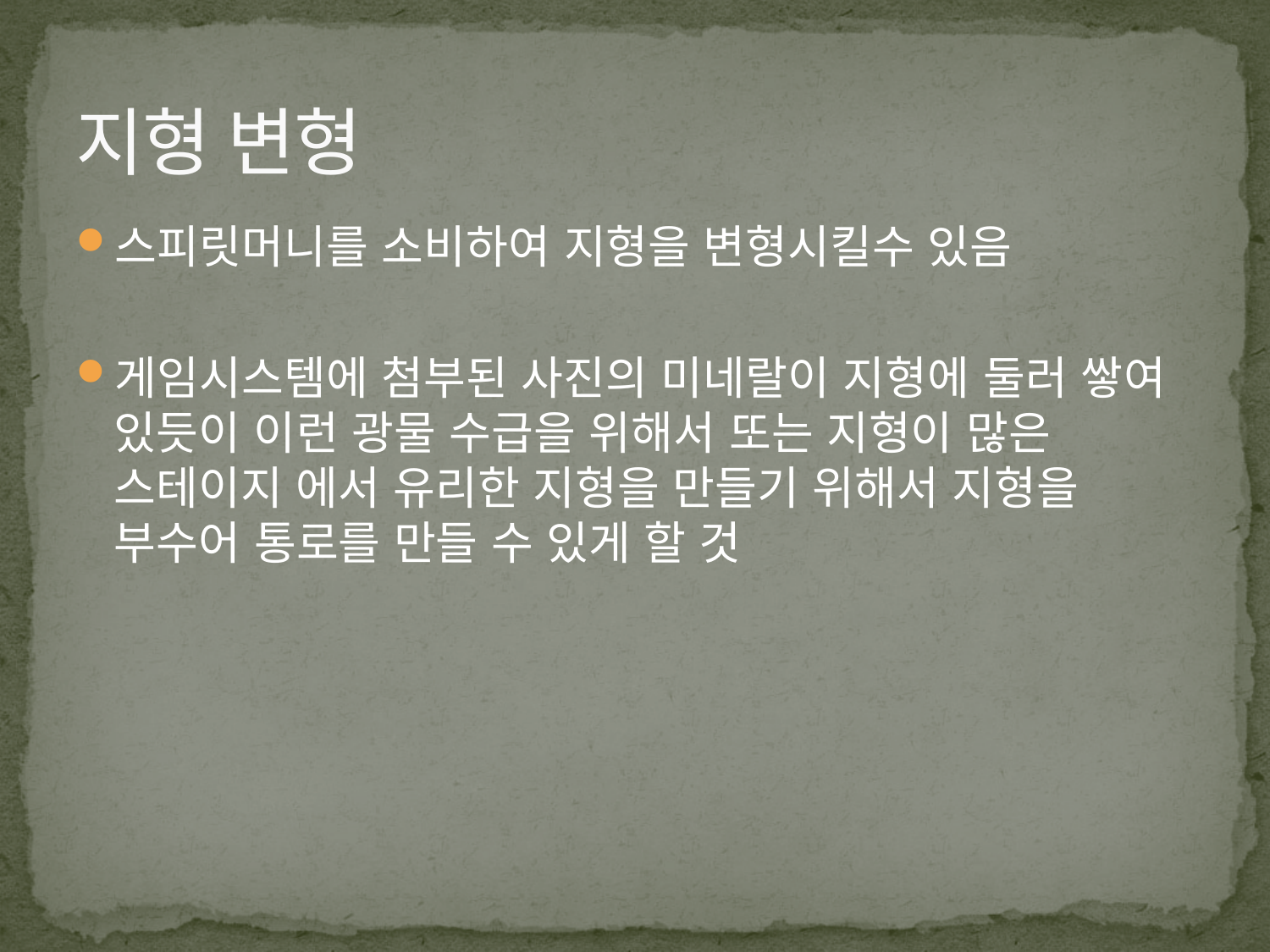

# 지형 변형
스피릿머니를 소비하여 지형을 변형시킬수 있음

게임시스템에 첨부된 사진의 미네랄이 지형에 둘러 쌓여 있듯이 이런 광물 수급을 위해서 또는 지형이 많은 스테이지 에서 유리한 지형을 만들기 위해서 지형을 부수어 통로를 만들 수 있게 할 것